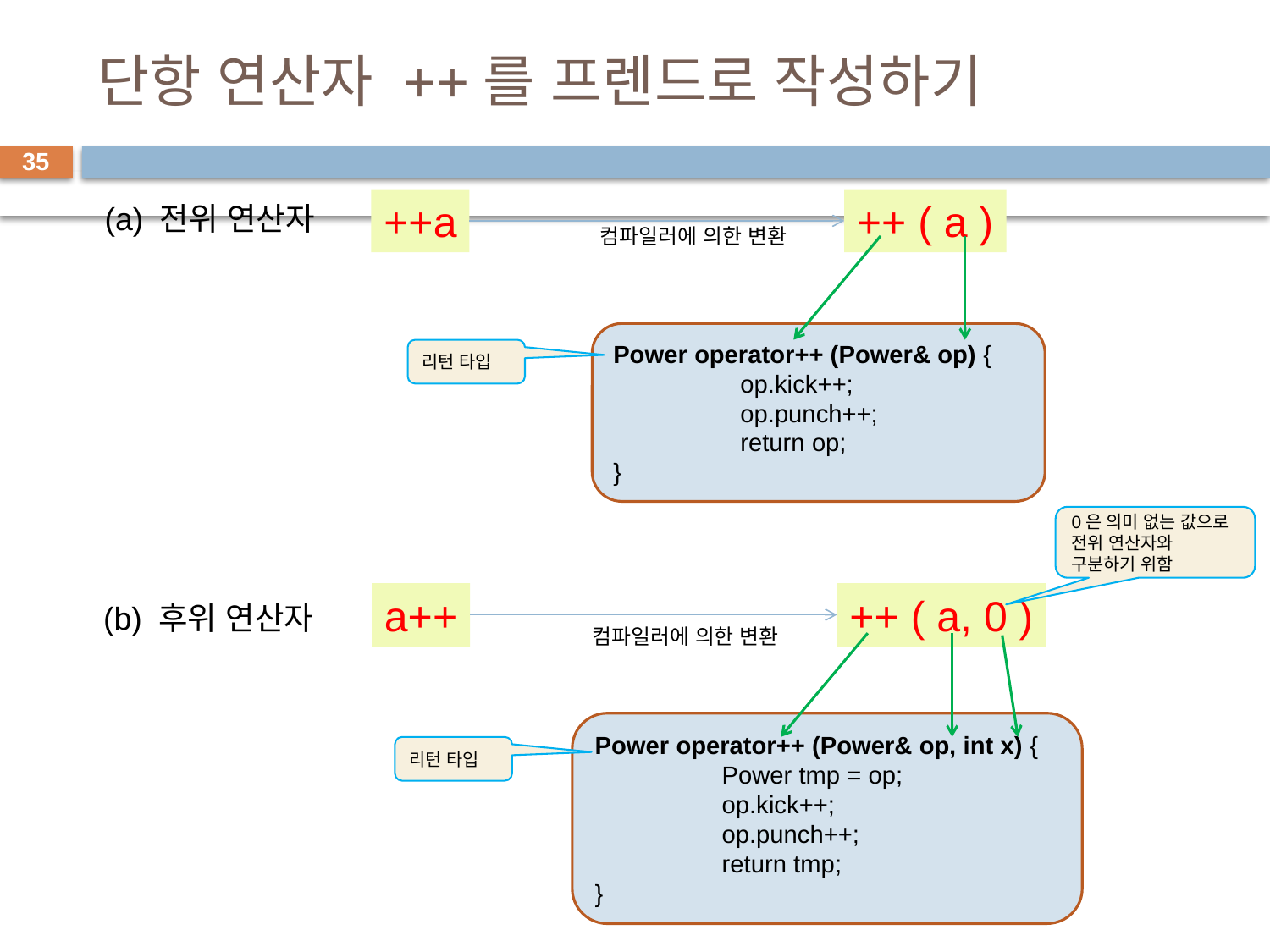

# 단항 연산자 ++를 프렌드로 작성하기
35
++a
++ ( a )
(a) 전위 연산자
컴파일러에 의한 변환
Power operator++ (Power& op) {
	op.kick++;
	op.punch++;
	return op;
}
리턴 타입
0은 의미 없는 값으로 전위 연산자와 구분하기 위함
a++
++ ( a, 0 )
(b) 후위 연산자
컴파일러에 의한 변환
Power operator++ (Power& op, int x) {
	Power tmp = op;
	op.kick++;
	op.punch++;
	return tmp;
}
리턴 타입